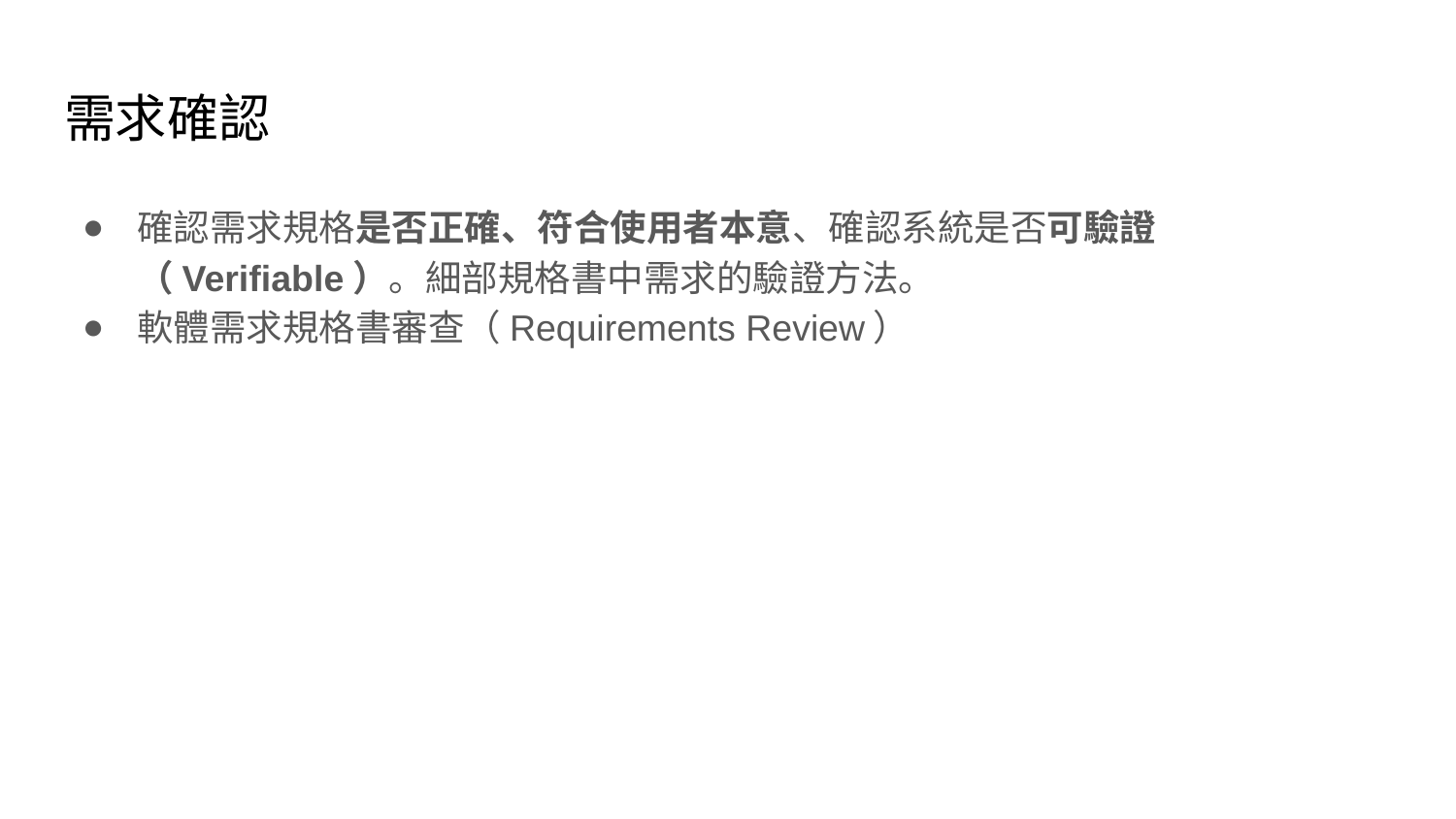

# 需求確認
確認需求規格是否正確、符合使用者本意、確認系統是否可驗證（Verifiable）。細部規格書中需求的驗證方法。
軟體需求規格書審查（Requirements Review）